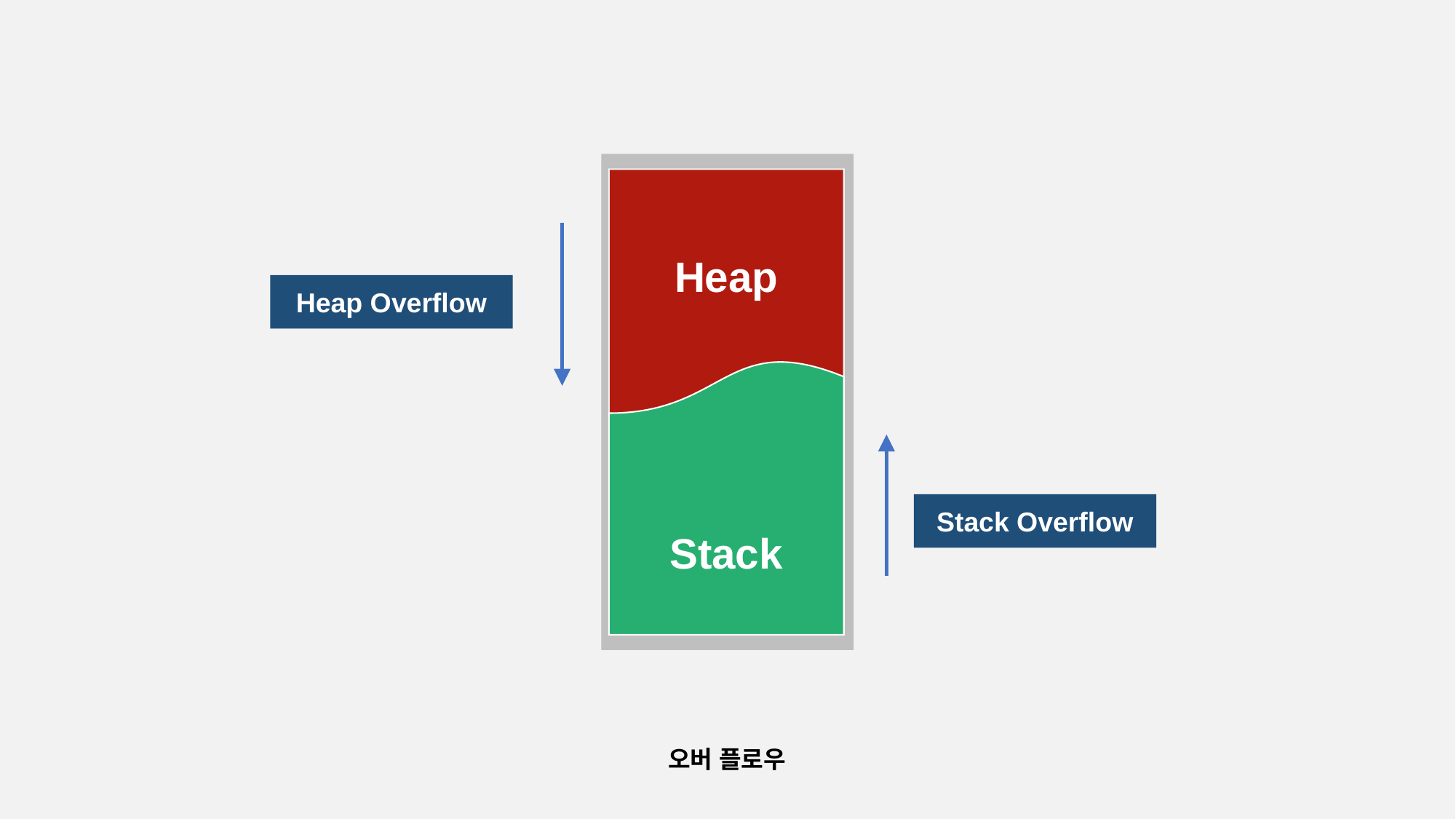

Heap

Stack
Heap Overflow
Stack Overflow
오버 플로우